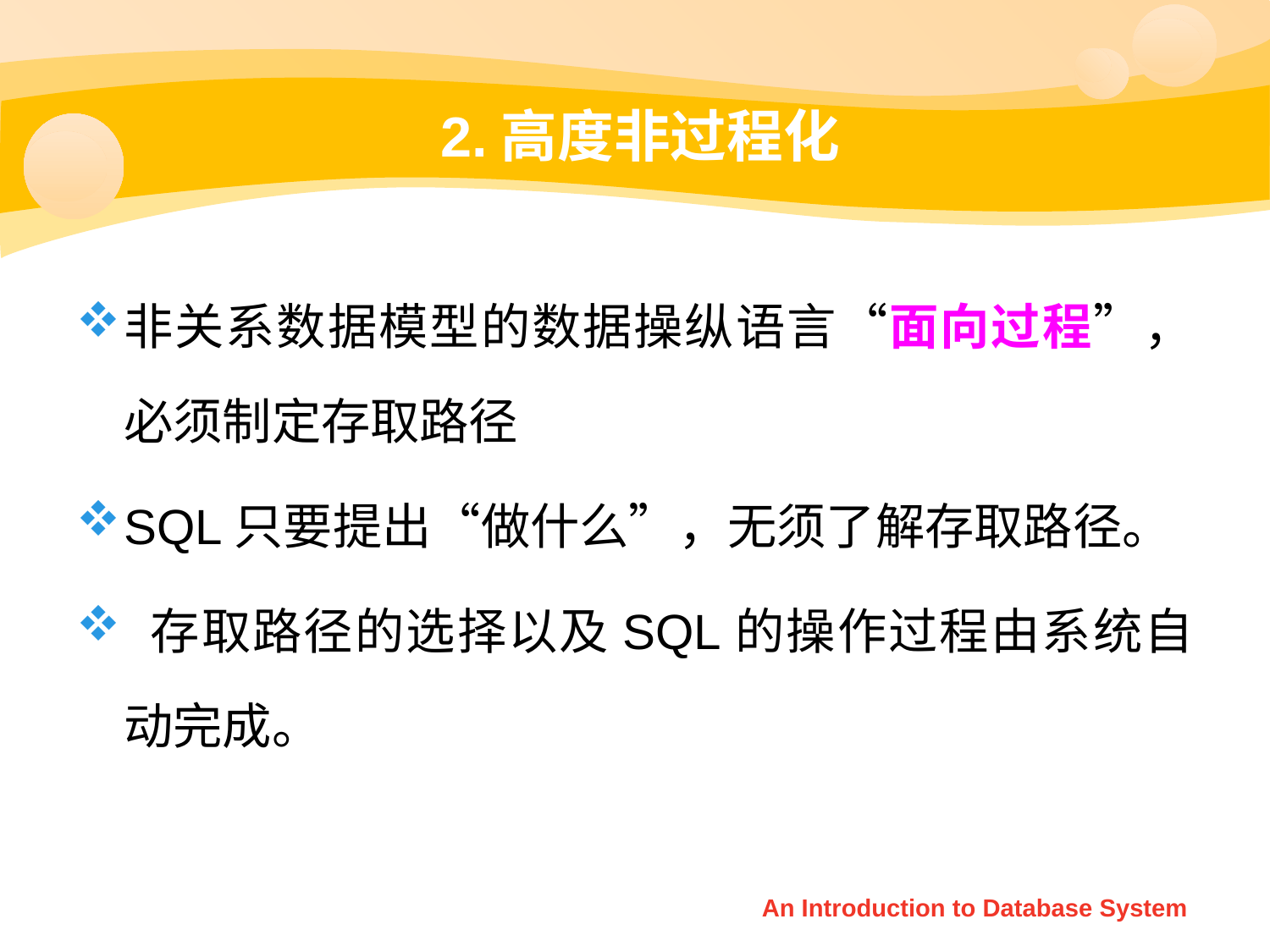

# 2.高度非过程化
非关系数据模型的数据操纵语言“面向过程”，必须制定存取路径
SQL只要提出“做什么”，无须了解存取路径。
 存取路径的选择以及SQL的操作过程由系统自动完成。
An Introduction to Database System